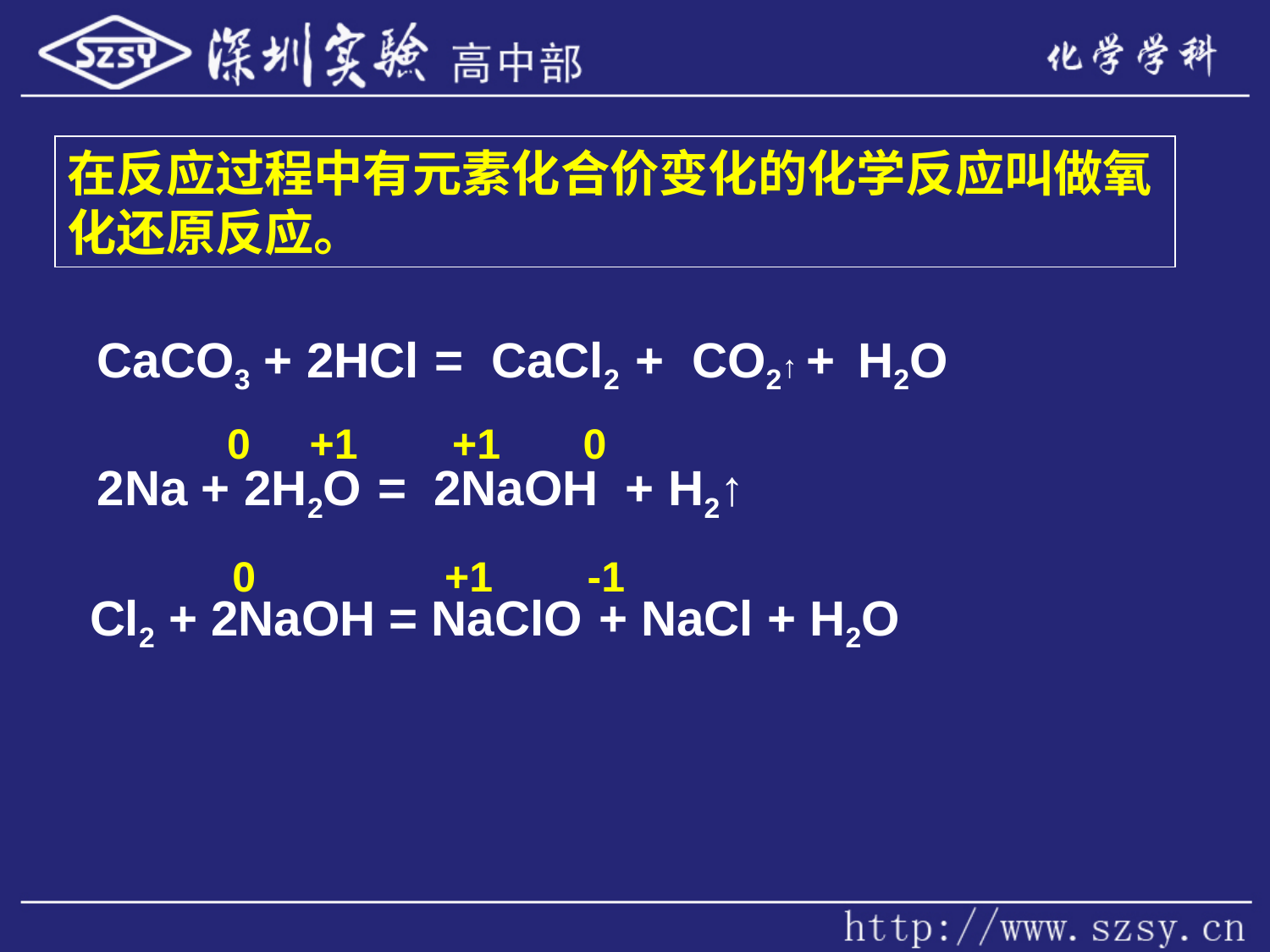

在反应过程中有元素化合价变化的化学反应叫做氧化还原反应。
CaCO3 + 2HCl  =  CaCl2  +  CO2↑ +  H2O
0     +1        +1       0
2Na + 2H2O  =  2NaOH  + H2↑
0                +1        -1
Cl2 + 2NaOH = NaClO  + NaCl + H2O